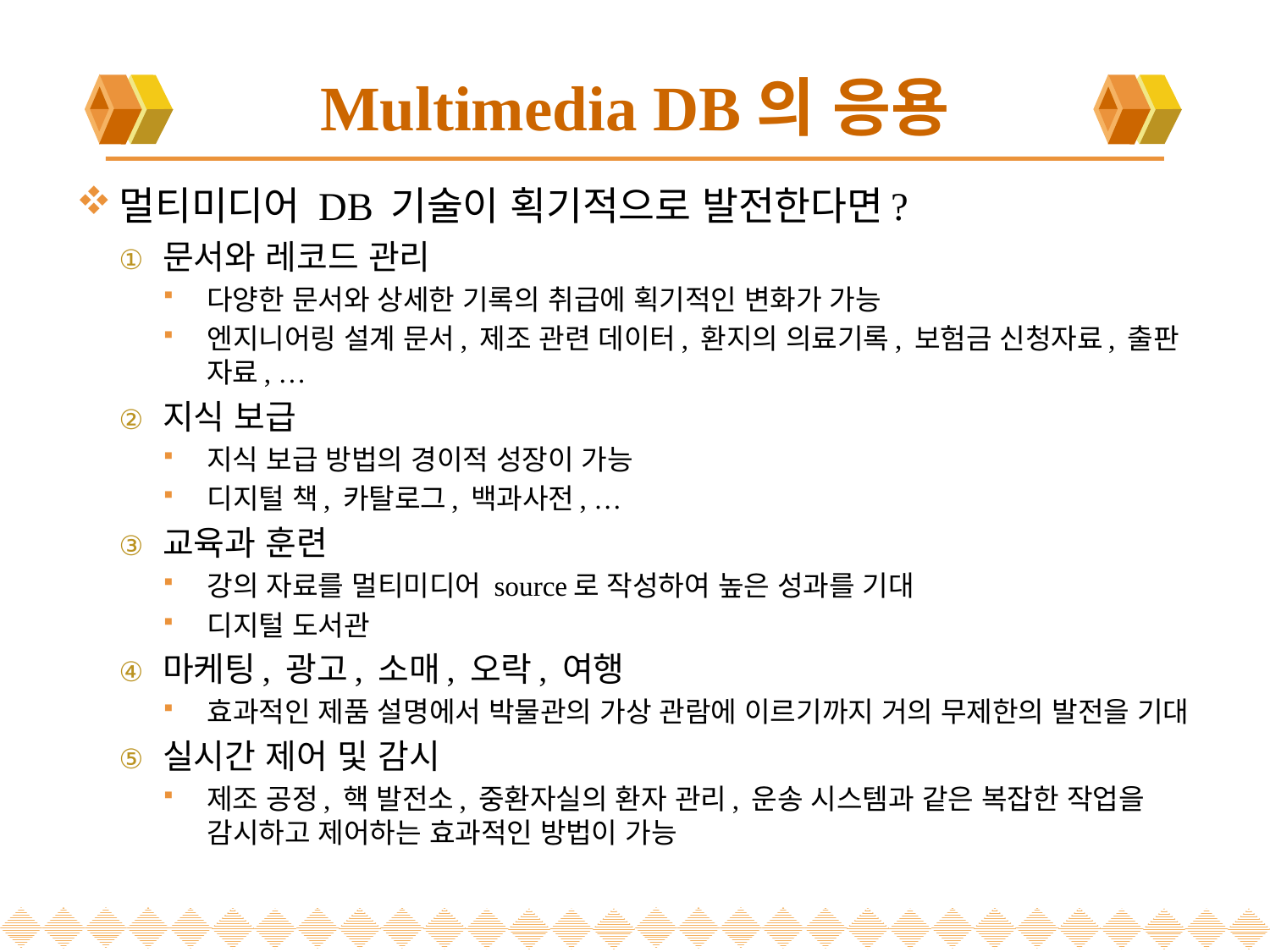

# Multimedia DB의 응용
멀티미디어 DB 기술이 획기적으로 발전한다면?
문서와 레코드 관리
다양한 문서와 상세한 기록의 취급에 획기적인 변화가 가능
엔지니어링 설계 문서, 제조 관련 데이터, 환지의 의료기록, 보험금 신청자료, 출판 자료, …
지식 보급
지식 보급 방법의 경이적 성장이 가능
디지털 책, 카탈로그, 백과사전, …
교육과 훈련
강의 자료를 멀티미디어 source로 작성하여 높은 성과를 기대
디지털 도서관
마케팅, 광고, 소매, 오락, 여행
효과적인 제품 설명에서 박물관의 가상 관람에 이르기까지 거의 무제한의 발전을 기대
실시간 제어 및 감시
제조 공정, 핵 발전소, 중환자실의 환자 관리, 운송 시스템과 같은 복잡한 작업을 감시하고 제어하는 효과적인 방법이 가능